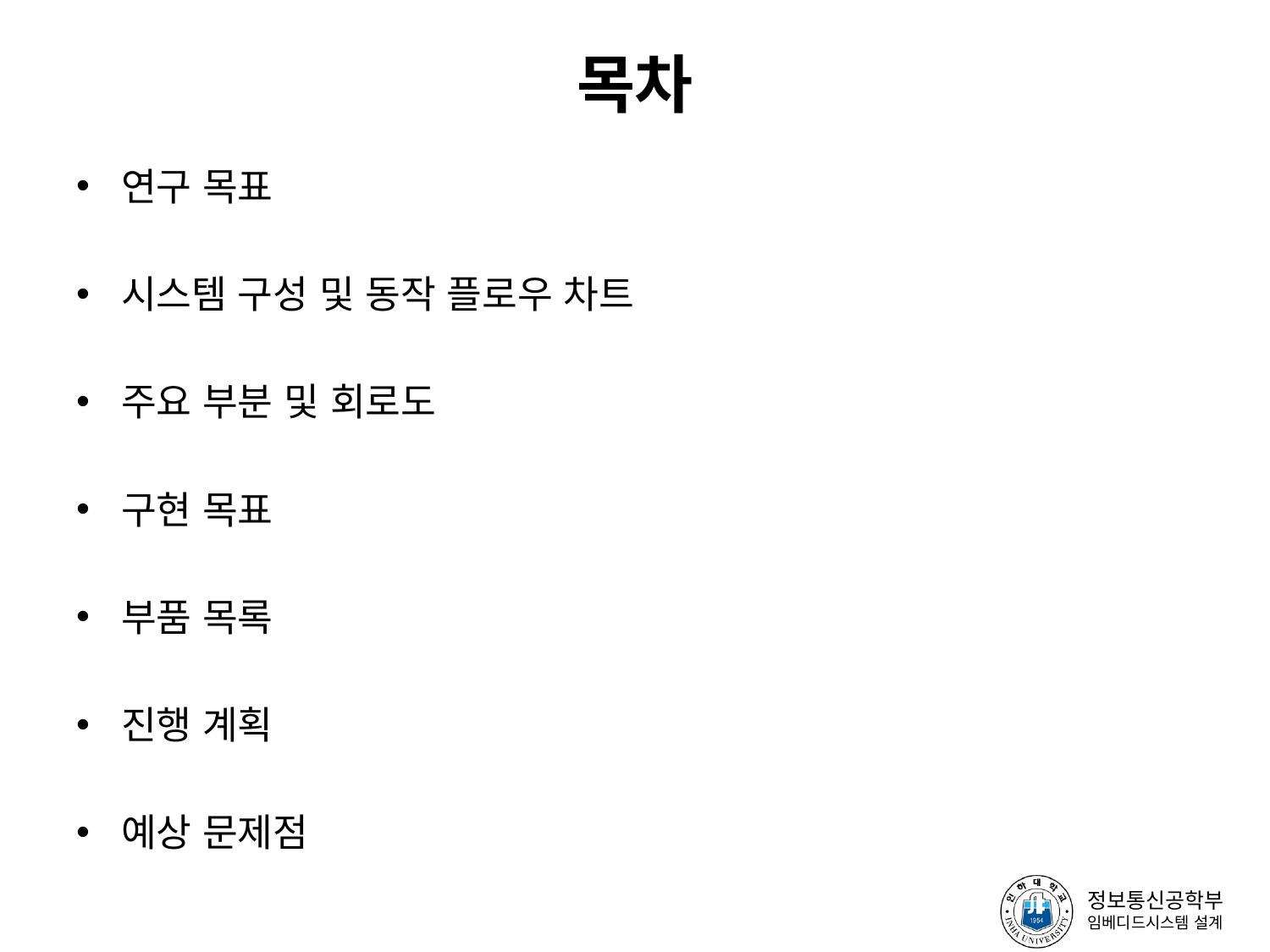

# 목차
연구 목표

시스템 구성 및 동작 플로우 차트

주요 부분 및 회로도

구현 목표

부품 목록

진행 계획

예상 문제점